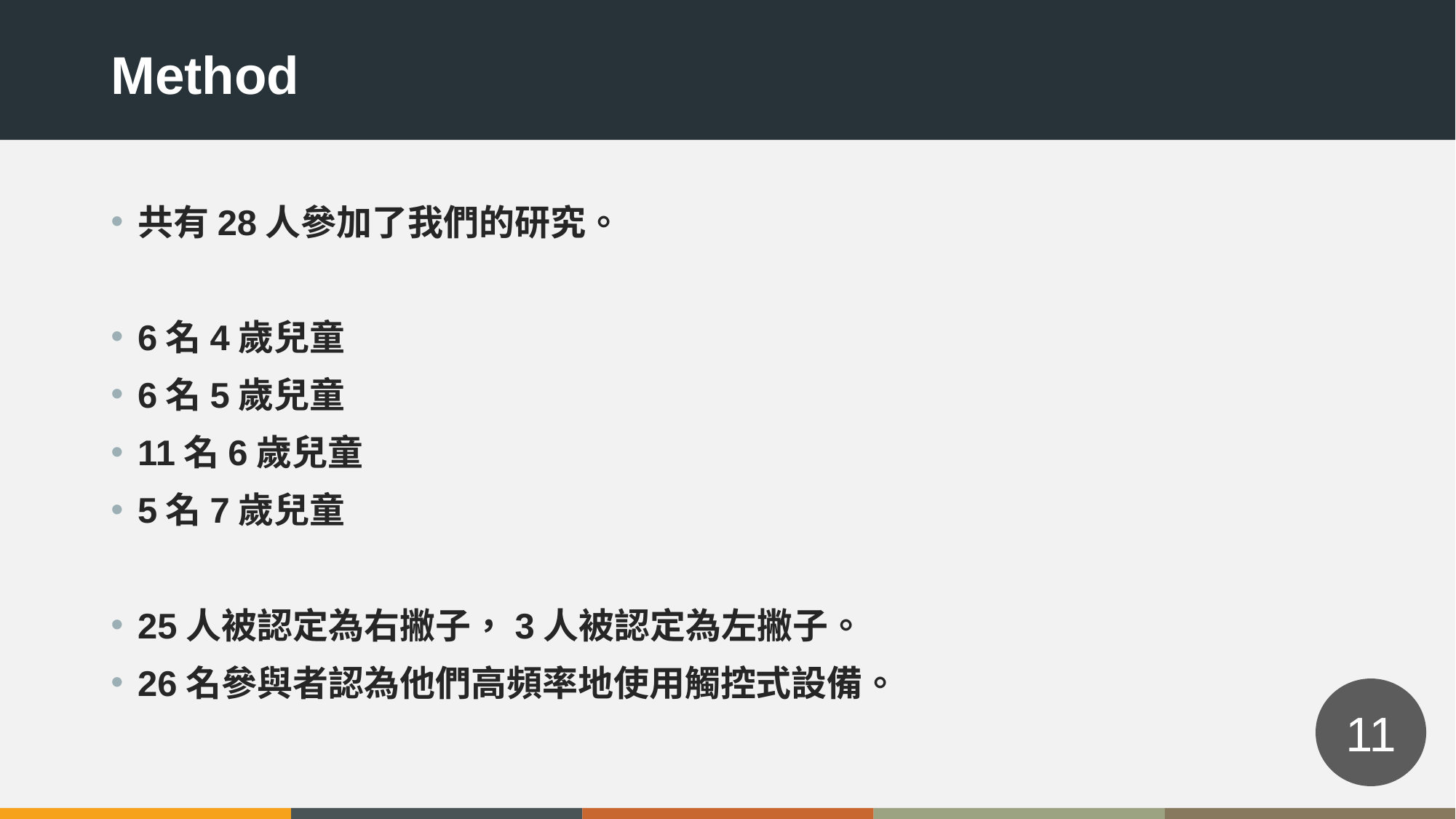

Method
共有28人參加了我們的研究。

6名4歲兒童
6名5歲兒童
11名6歲兒童
5名7歲兒童

25人被認定為右撇子，3人被認定為左撇子。
26名參與者認為他們高頻率地使用觸控式設備。
11